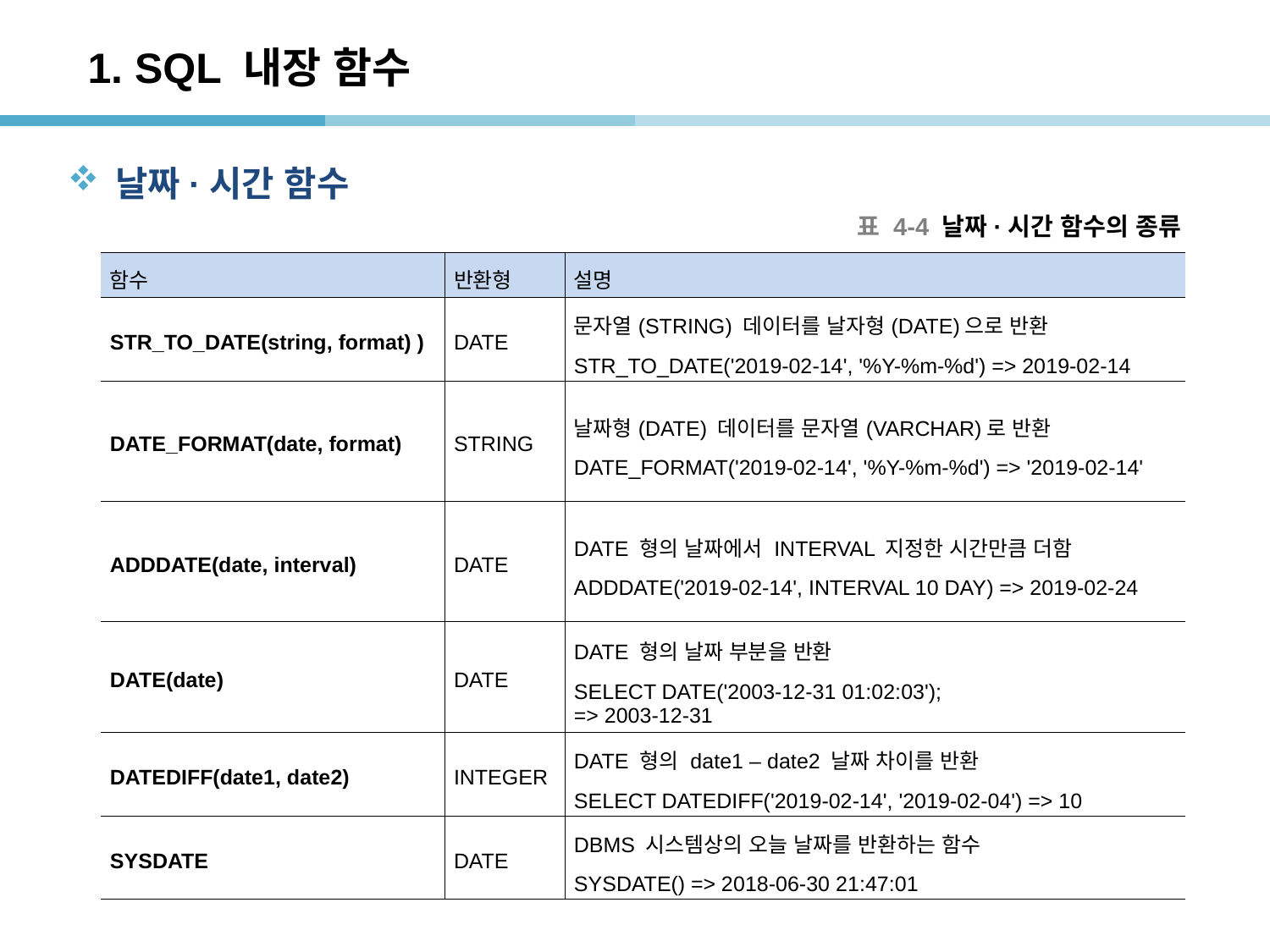

# 1. SQL 내장 함수
날짜·시간 함수
표 4-4 날짜·시간 함수의 종류
| 함수 | 반환형 | 설명 |
| --- | --- | --- |
| STR\_TO\_DATE(string, format) ) | DATE | 문자열(STRING) 데이터를 날자형(DATE)으로 반환 STR\_TO\_DATE('2019-02-14', '%Y-%m-%d') => 2019-02-14 |
| DATE\_FORMAT(date, format) | STRING | 날짜형(DATE) 데이터를 문자열(VARCHAR)로 반환 DATE\_FORMAT('2019-02-14', '%Y-%m-%d') => '2019-02-14' |
| ADDDATE(date, interval) | DATE | DATE 형의 날짜에서 INTERVAL 지정한 시간만큼 더함 ADDDATE('2019-02-14', INTERVAL 10 DAY) => 2019-02-24 |
| DATE(date) | DATE | DATE 형의 날짜 부분을 반환 SELECT DATE('2003-12-31 01:02:03'); => 2003-12-31 |
| DATEDIFF(date1, date2) | INTEGER | DATE 형의 date1 – date2 날짜 차이를 반환 SELECT DATEDIFF('2019-02-14', '2019-02-04') => 10 |
| SYSDATE | DATE | DBMS 시스템상의 오늘 날짜를 반환하는 함수 SYSDATE() => 2018-06-30 21:47:01 |